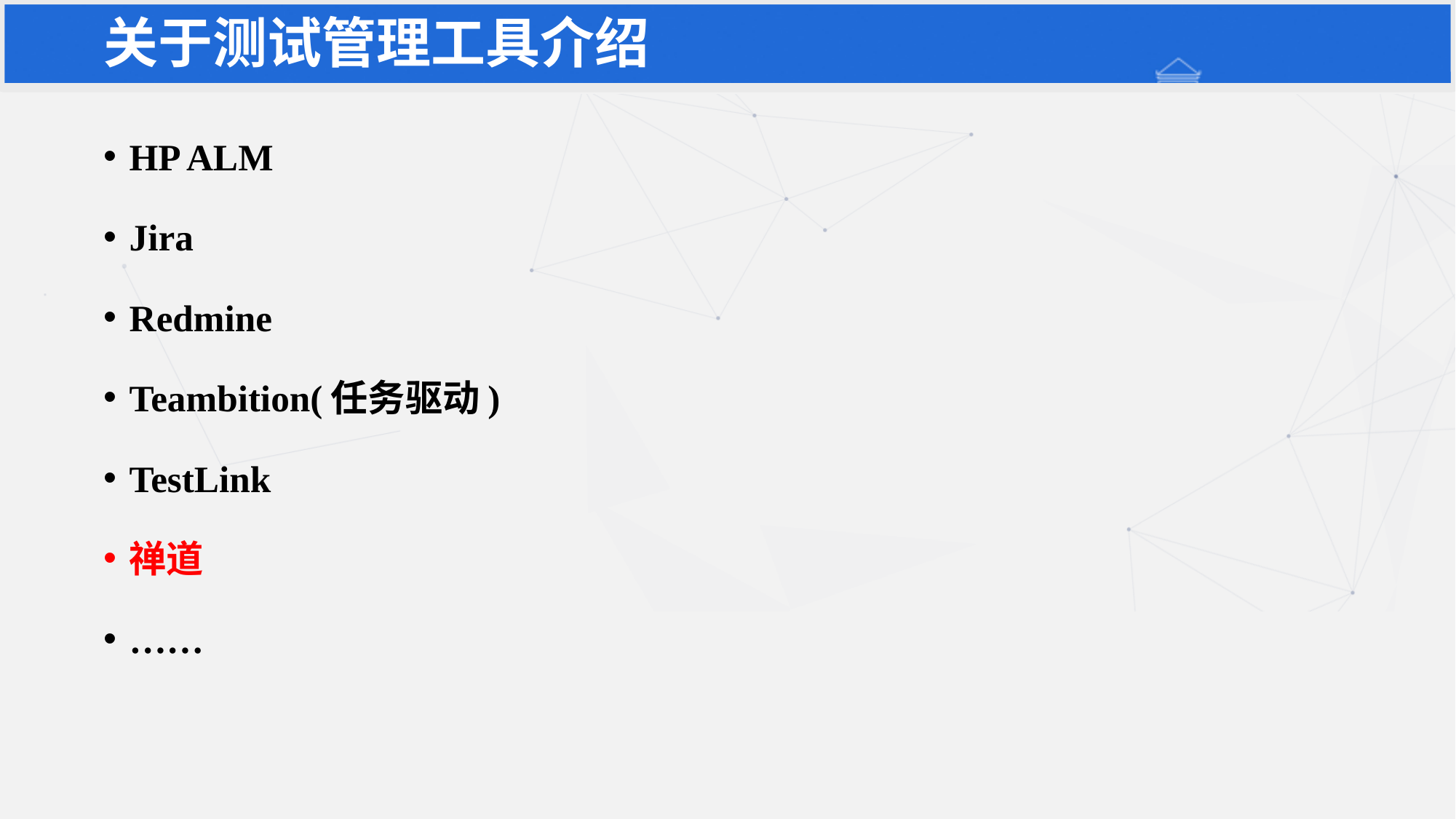

关于测试管理工具介绍
HP ALM
Jira
Redmine
Teambition(任务驱动)
TestLink
禅道
……